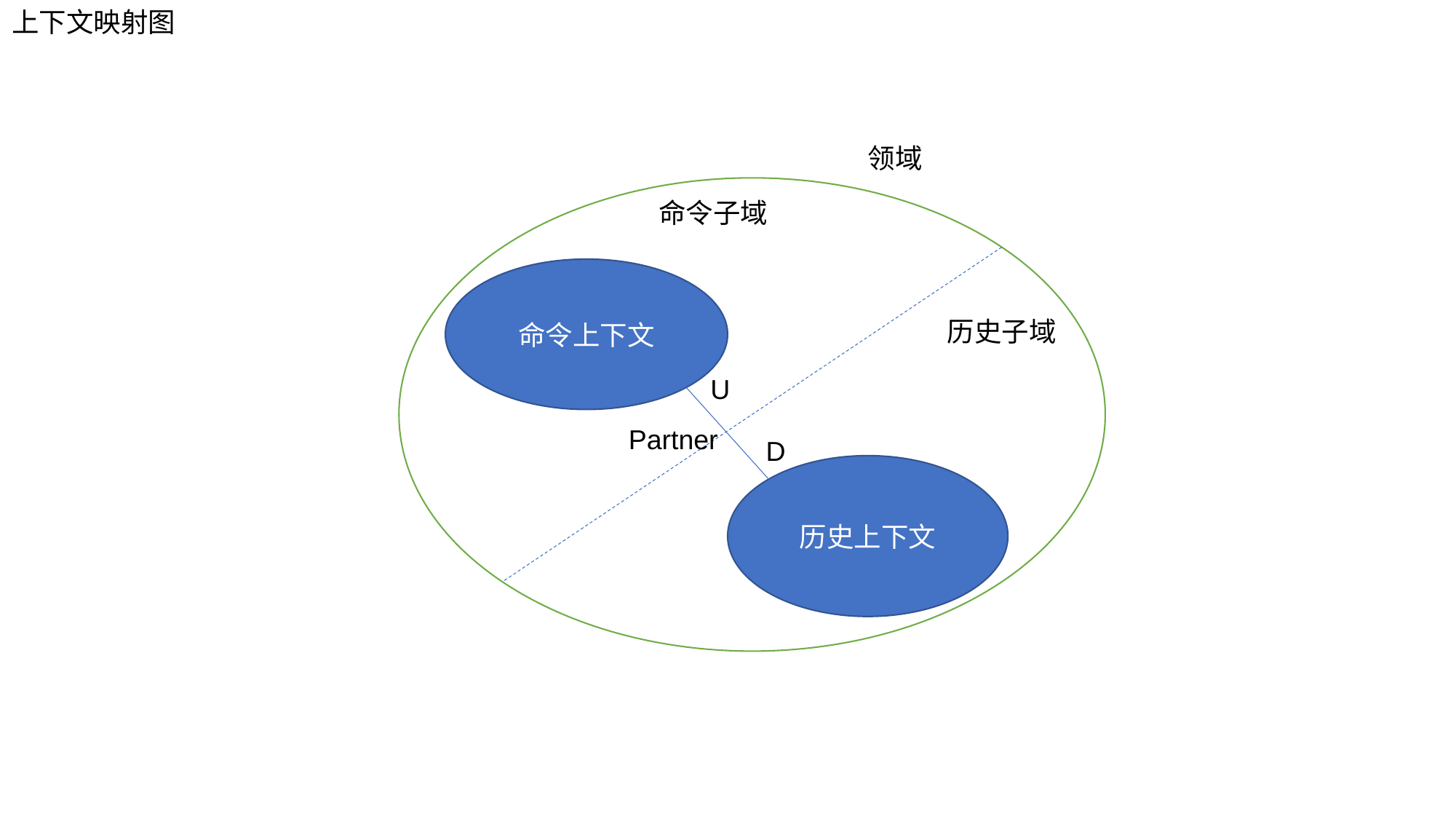

上下文映射图
领域

命令子域
命令上下文
历史子域
U
Partner
D
历史上下文